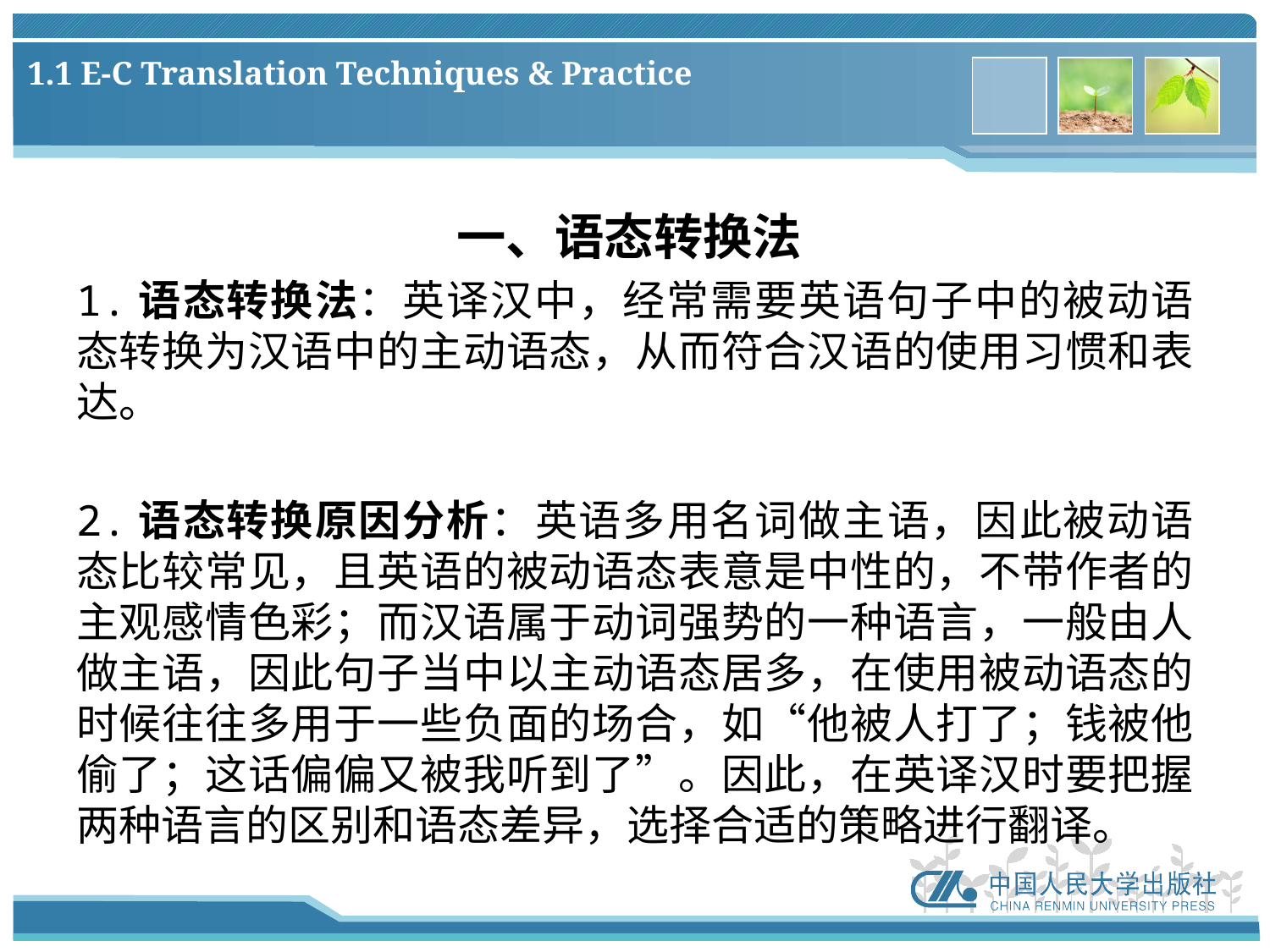

# 1.1 E-C Translation Techniques & Practice
一、语态转换法
1.语态转换法：英译汉中，经常需要英语句子中的被动语态转换为汉语中的主动语态，从而符合汉语的使用习惯和表达。

2.语态转换原因分析：英语多用名词做主语，因此被动语态比较常见，且英语的被动语态表意是中性的，不带作者的主观感情色彩；而汉语属于动词强势的一种语言，一般由人做主语，因此句子当中以主动语态居多，在使用被动语态的时候往往多用于一些负面的场合，如“他被人打了；钱被他偷了；这话偏偏又被我听到了”。因此，在英译汉时要把握两种语言的区别和语态差异，选择合适的策略进行翻译。